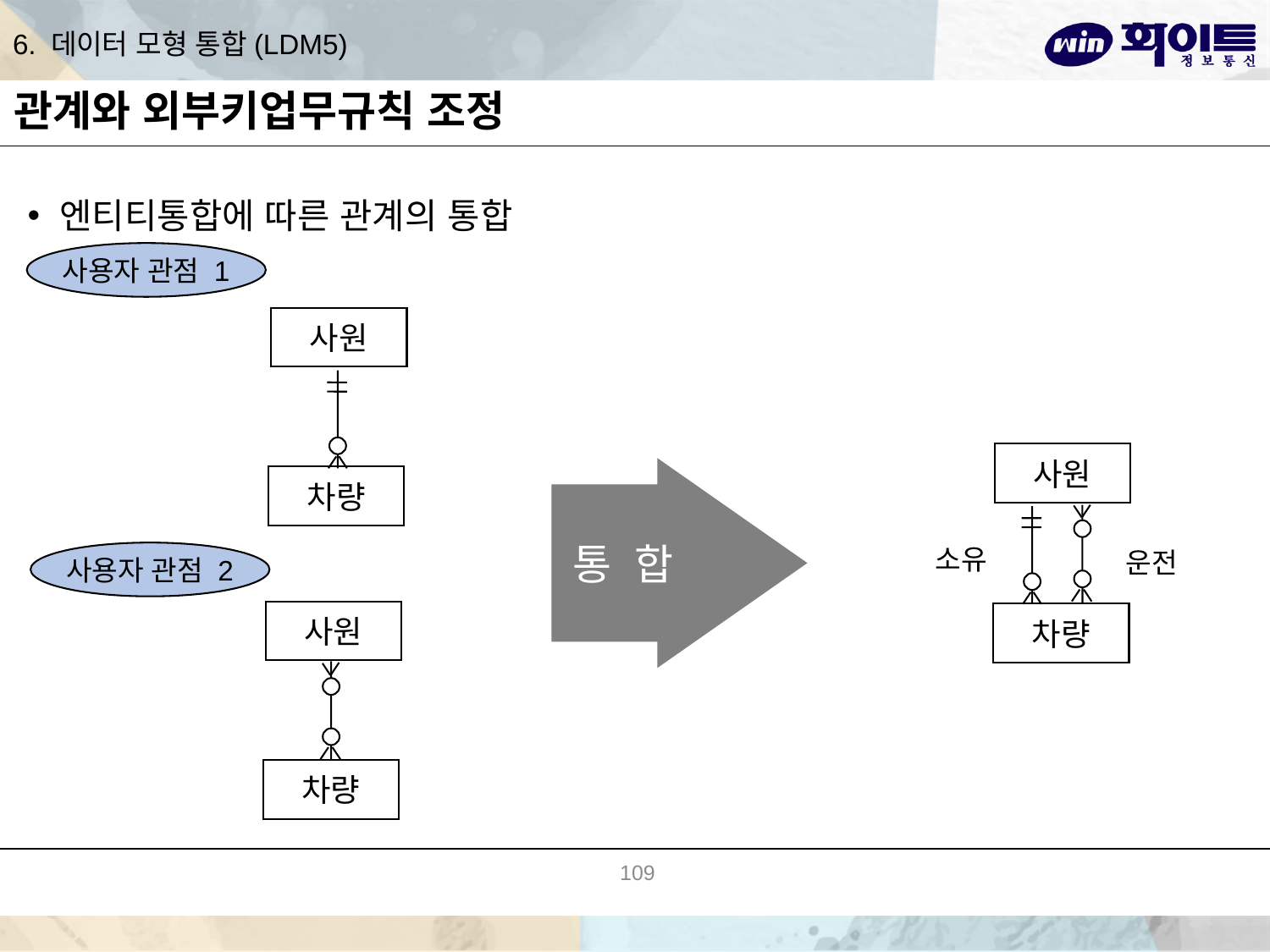

# 6. 데이터 모형 통합(LDM5)
관계와 외부키업무규칙 조정
엔티티통합에 따른 관계의 통합
사용자 관점 1
사원

차량
사원
통  합

소유
운전
사용자 관점 2
사원

차량
차량
109